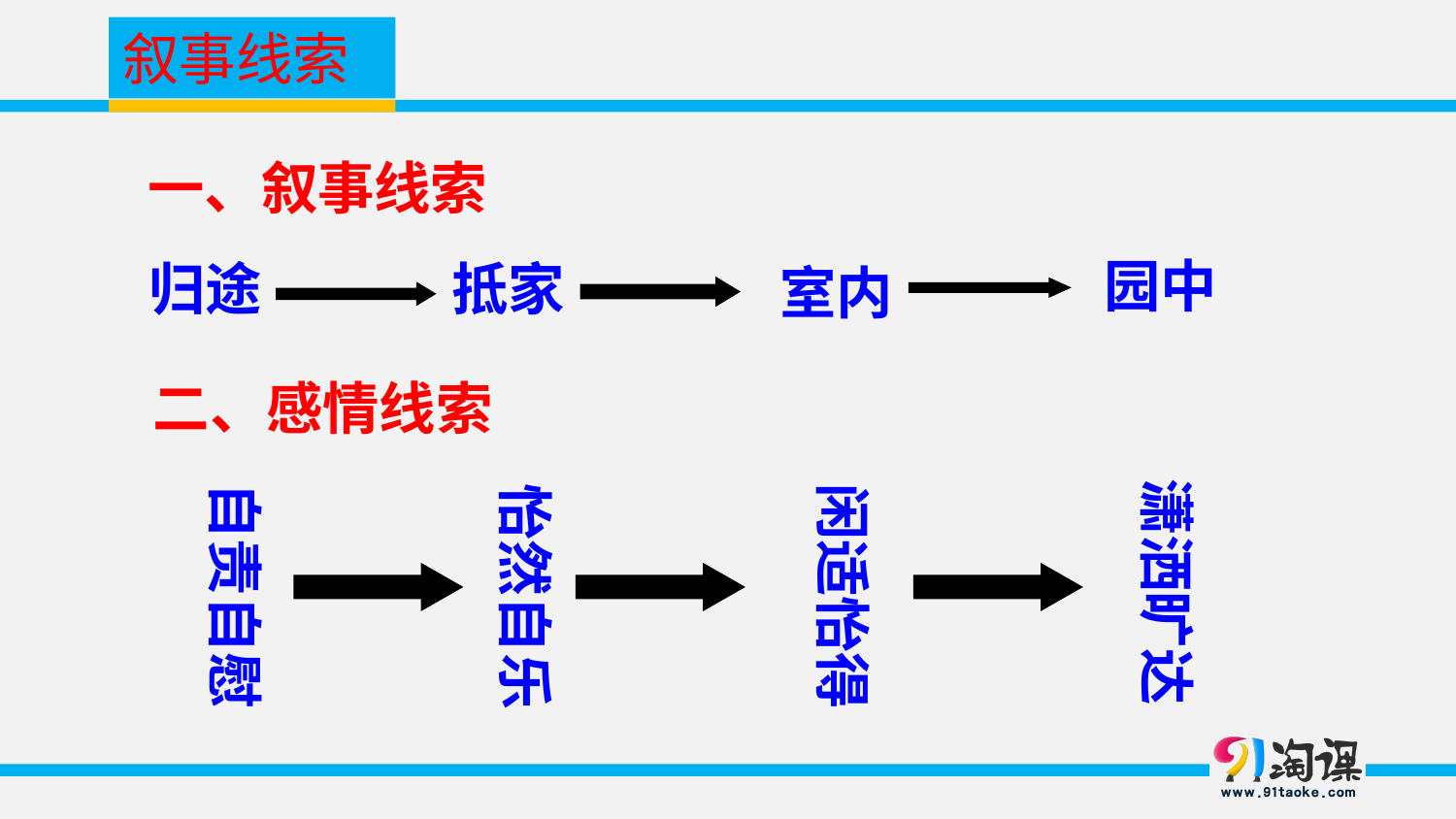

叙事线索
一、叙事线索
园中
归途
抵家
室内

二、感情线索
 潇洒旷达
自责自慰
怡然自乐
闲适怡得